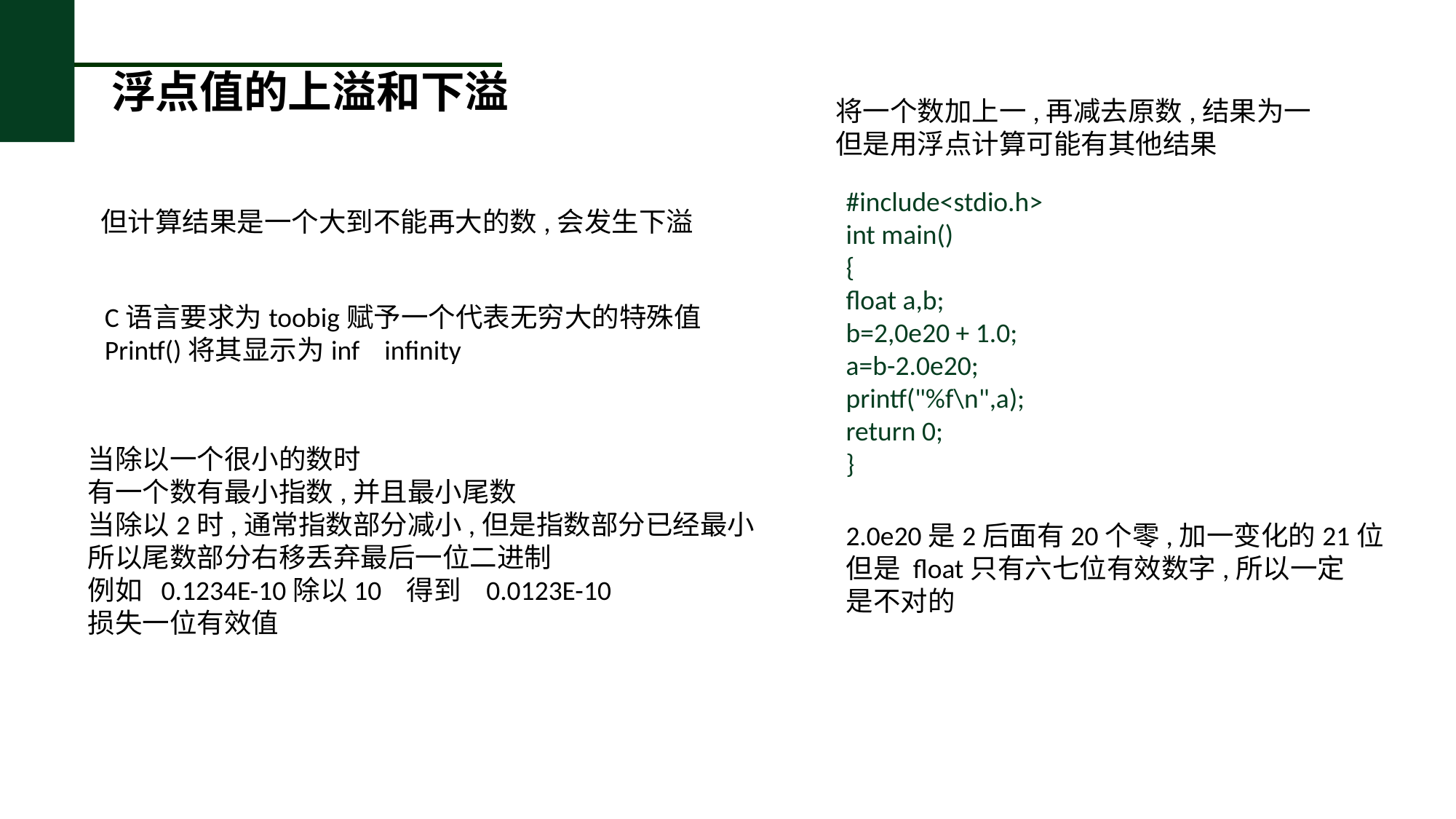

# 浮点值的上溢和下溢
将一个数加上一,再减去原数,结果为一
但是用浮点计算可能有其他结果
#include<stdio.h>
int main()
{
float a,b;
b=2,0e20 + 1.0;
a=b-2.0e20;
printf("%f\n",a);
return 0;
}
但计算结果是一个大到不能再大的数,会发生下溢
C语言要求为toobig赋予一个代表无穷大的特殊值
Printf()将其显示为inf    infinity
当除以一个很小的数时
有一个数有最小指数,并且最小尾数
当除以2时,通常指数部分减小,但是指数部分已经最小
所以尾数部分右移丢弃最后一位二进制
例如  0.1234E-10除以10   得到   0.0123E-10
损失一位有效值
2.0e20是2后面有20个零,加一变化的21位
但是 float只有六七位有效数字,所以一定
是不对的